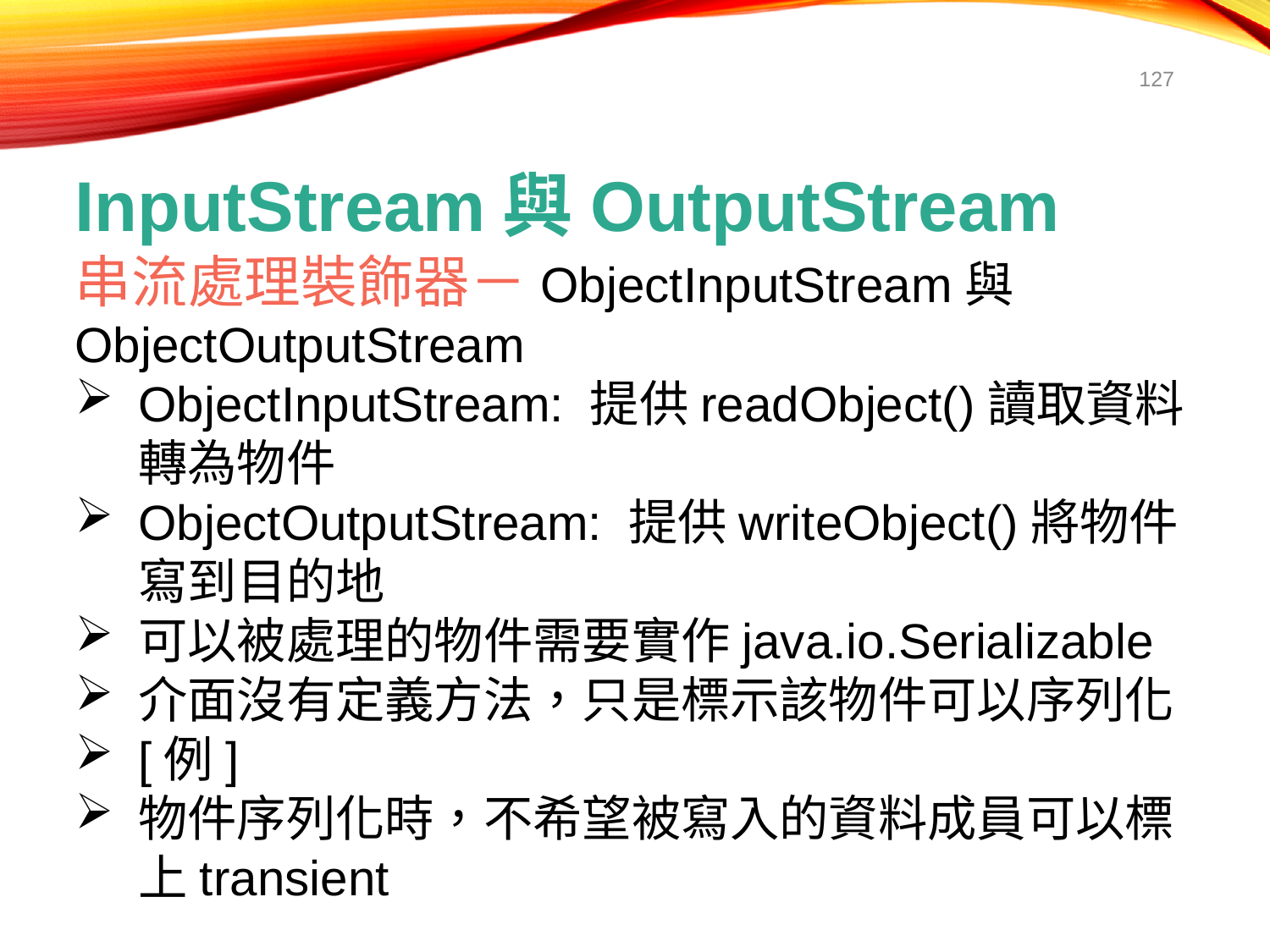

127
InputStream與OutputStream
串流處理裝飾器－ObjectInputStream與ObjectOutputStream
ObjectInputStream: 提供readObject()讀取資料轉為物件
ObjectOutputStream: 提供writeObject()將物件寫到目的地
可以被處理的物件需要實作java.io.Serializable
介面沒有定義方法，只是標示該物件可以序列化
[例]
物件序列化時，不希望被寫入的資料成員可以標上transient